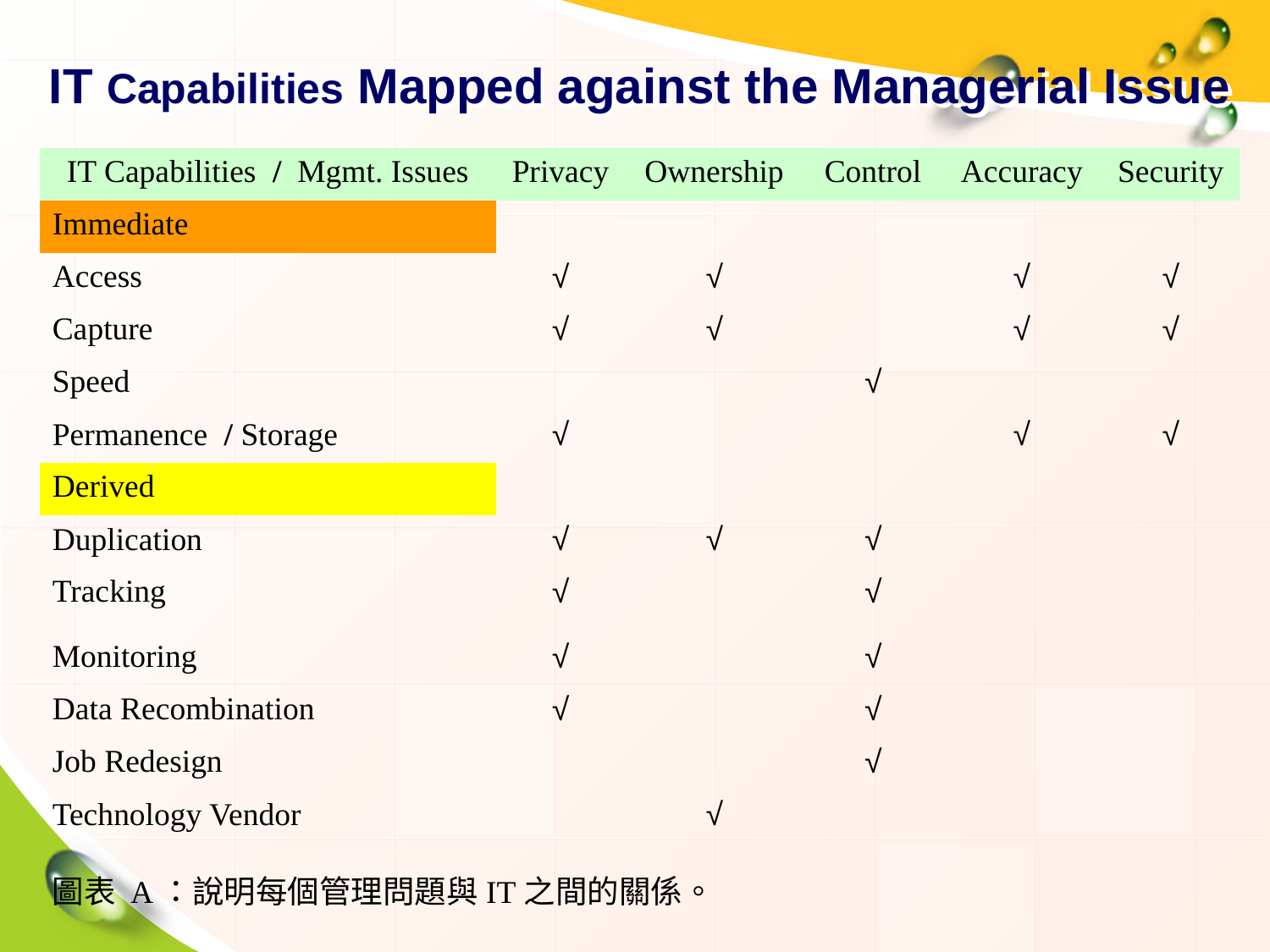

# IT Capabilities Mapped against the Managerial Issue
| IT Capabilities / Mgmt. Issues | Privacy | Ownership | Control | Accuracy | Security |
| --- | --- | --- | --- | --- | --- |
| Immediate |  |  |  |  |  |
| Access | √ | √ |  | √ | √ |
| Capture | √ | √ |  | √ | √ |
| Speed |  |  | √ |  |  |
| Permanence / Storage | √ |  |  | √ | √ |
| Derived |  |  |  |  |  |
| Duplication | √ | √ | √ |  |  |
| Tracking | √ |  | √ |  |  |
| Monitoring | √ |  | √ |  |  |
| Data Recombination | √ |  | √ |  |  |
| Job Redesign |  |  | √ |  |  |
| Technology Vendor |  | √ |  |  |  |
圖表 A：說明每個管理問題與IT之間的關係。